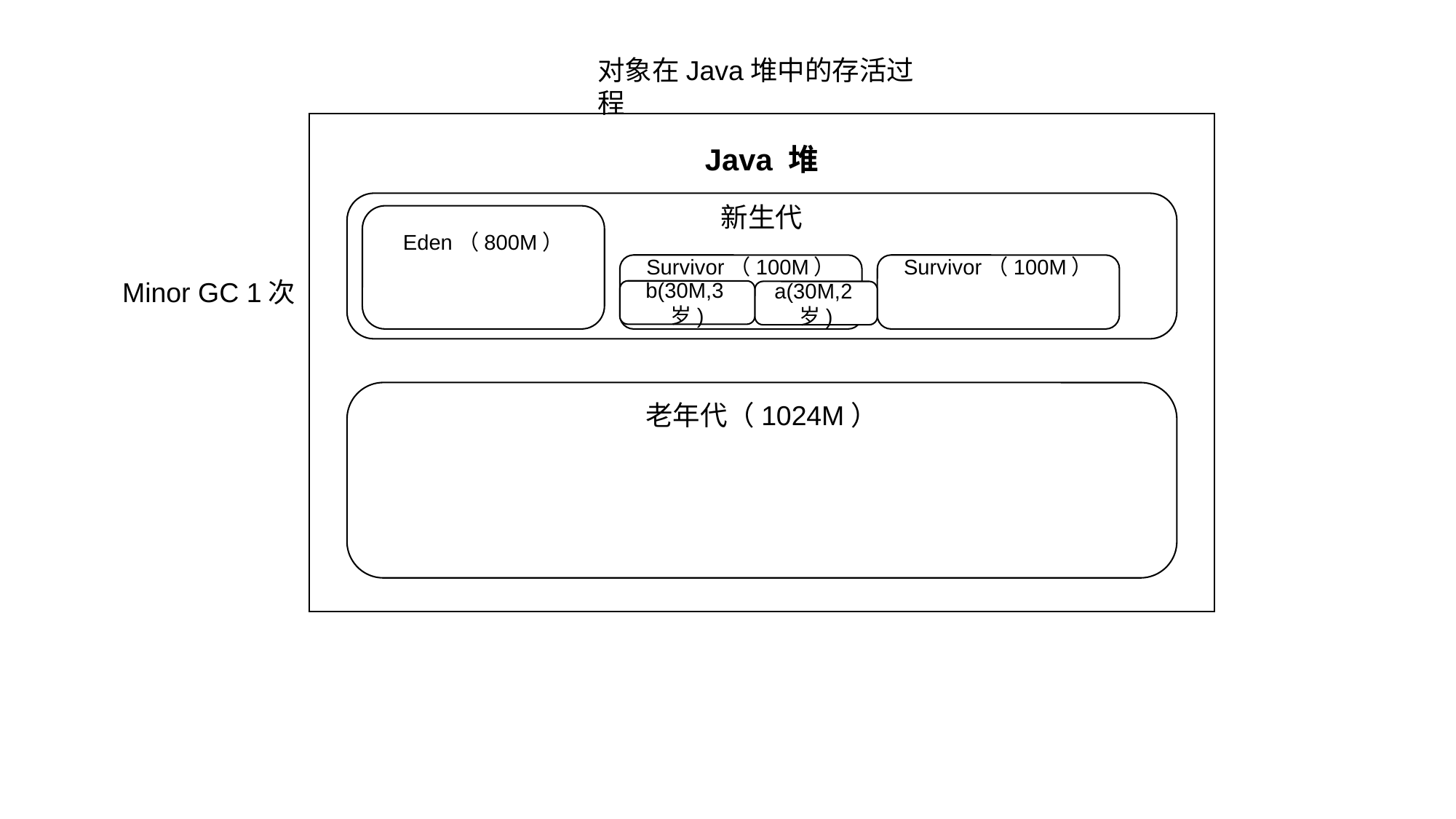

对象在Java堆中的存活过程
Java 堆

新生代

Eden（800M）

Survivor（100M）

Survivor（100M）

Minor GC 1次
b(30M,3岁)
a(30M,2岁)
老年代（1024M）